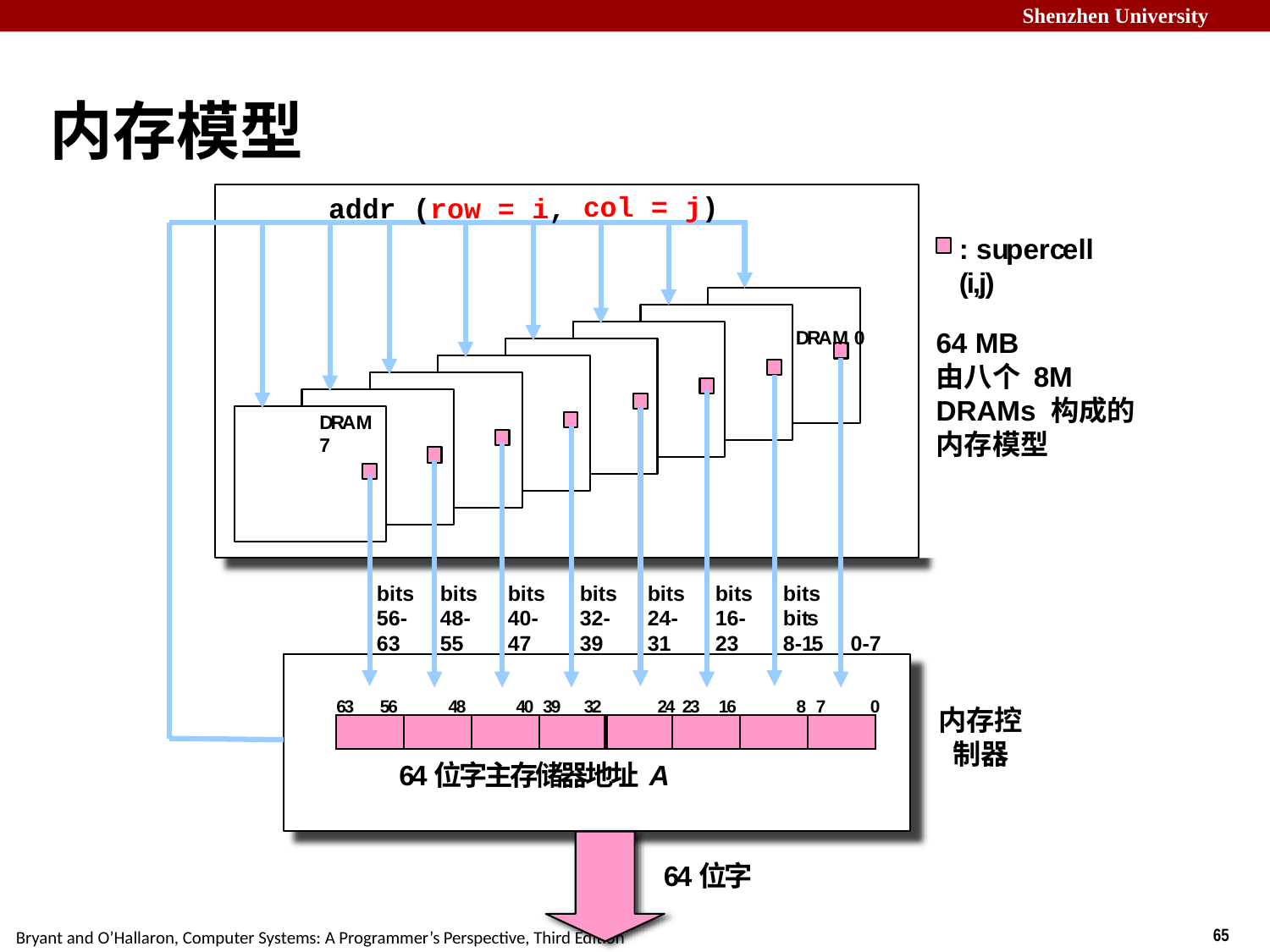

# 内存模型

col = j)
addr (row = i,

: supercell (i,j)

DRAM 0

64 MB
由八个 8M DRAMs 构成的内存模型

DRAM 7

bits 56-63
bits 48-55
bits 40-47
bits 32-39
bits 24-31
bits 16-23
bits	bits
8-15	0-7

63	56  55
48 47
40  39
32 31
24 23	16  15
8  7
0
内存控制器
|  |  |  |  |  |  |  |  |
| --- | --- | --- | --- | --- | --- | --- | --- |

64位字主存储器地址 A

64位字